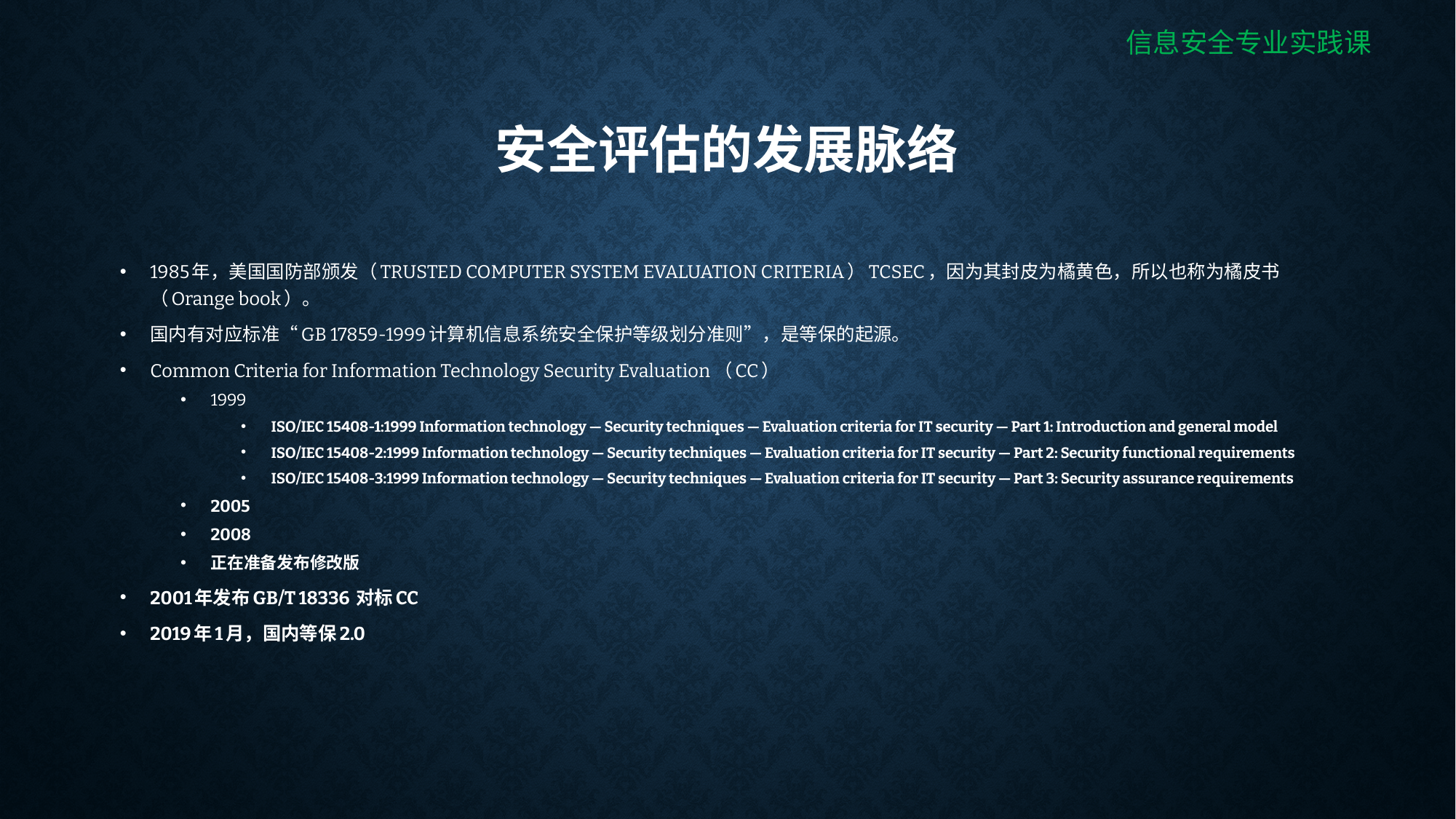

# 安全评估的发展脉络
1985年，美国国防部颁发（TRUSTED COMPUTER SYSTEM EVALUATION CRITERIA）TCSEC，因为其封皮为橘黄色，所以也称为橘皮书（Orange book）。
国内有对应标准“GB 17859-1999计算机信息系统安全保护等级划分准则”，是等保的起源。
Common Criteria for Information Technology Security Evaluation（CC）
1999
ISO/IEC 15408-1:1999 Information technology — Security techniques — Evaluation criteria for IT security — Part 1: Introduction and general model
ISO/IEC 15408-2:1999 Information technology — Security techniques — Evaluation criteria for IT security — Part 2: Security functional requirements
ISO/IEC 15408-3:1999 Information technology — Security techniques — Evaluation criteria for IT security — Part 3: Security assurance requirements
2005
2008
正在准备发布修改版
2001年发布GB/T 18336 对标CC
2019年1月，国内等保2.0